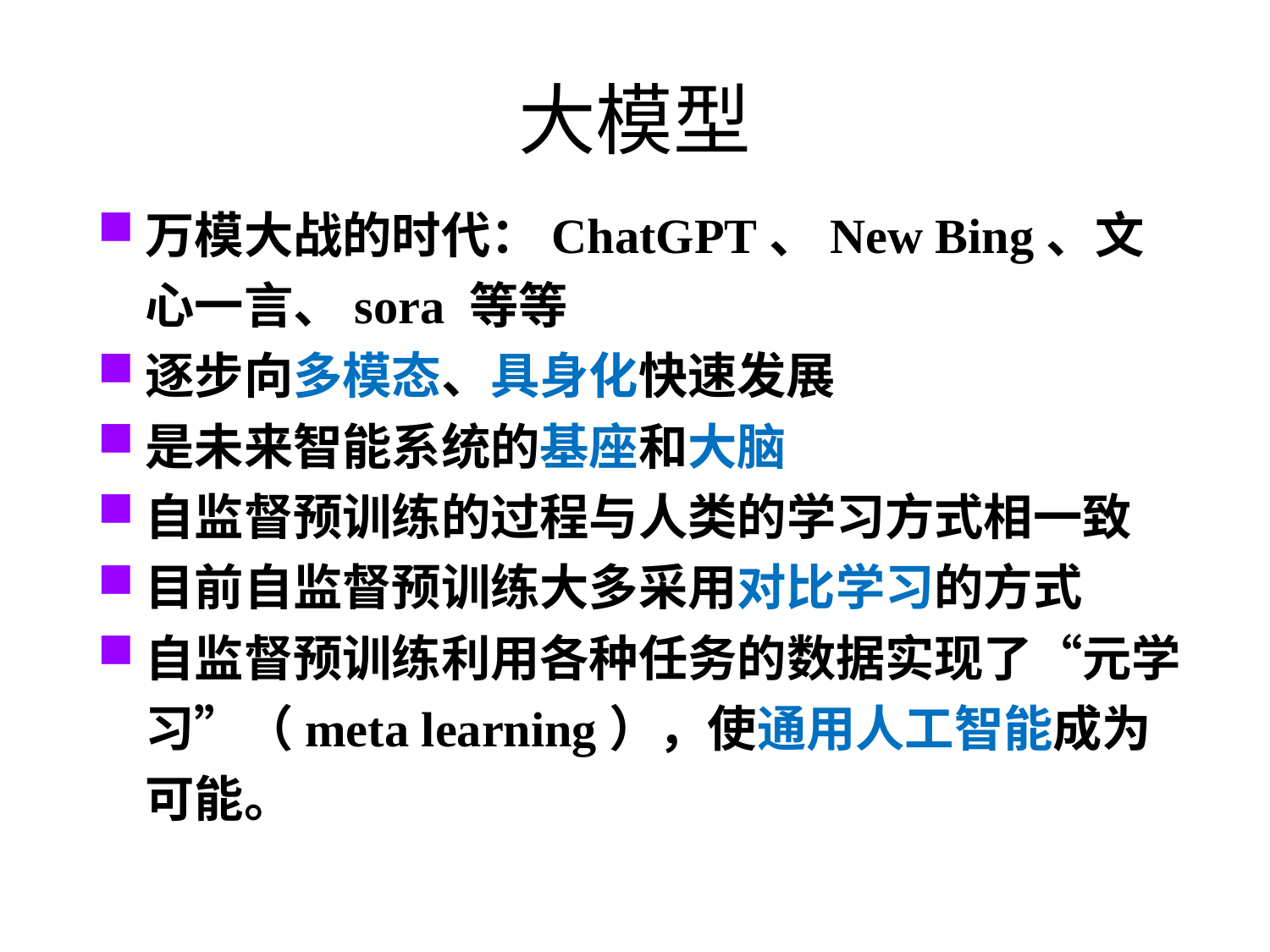

# 大模型
万模大战的时代：ChatGPT、New Bing、文心一言、sora 等等
逐步向多模态、具身化快速发展
是未来智能系统的基座和大脑
自监督预训练的过程与人类的学习方式相一致
目前自监督预训练大多采用对比学习的方式
自监督预训练利用各种任务的数据实现了“元学习”（meta learning），使通用人工智能成为可能。